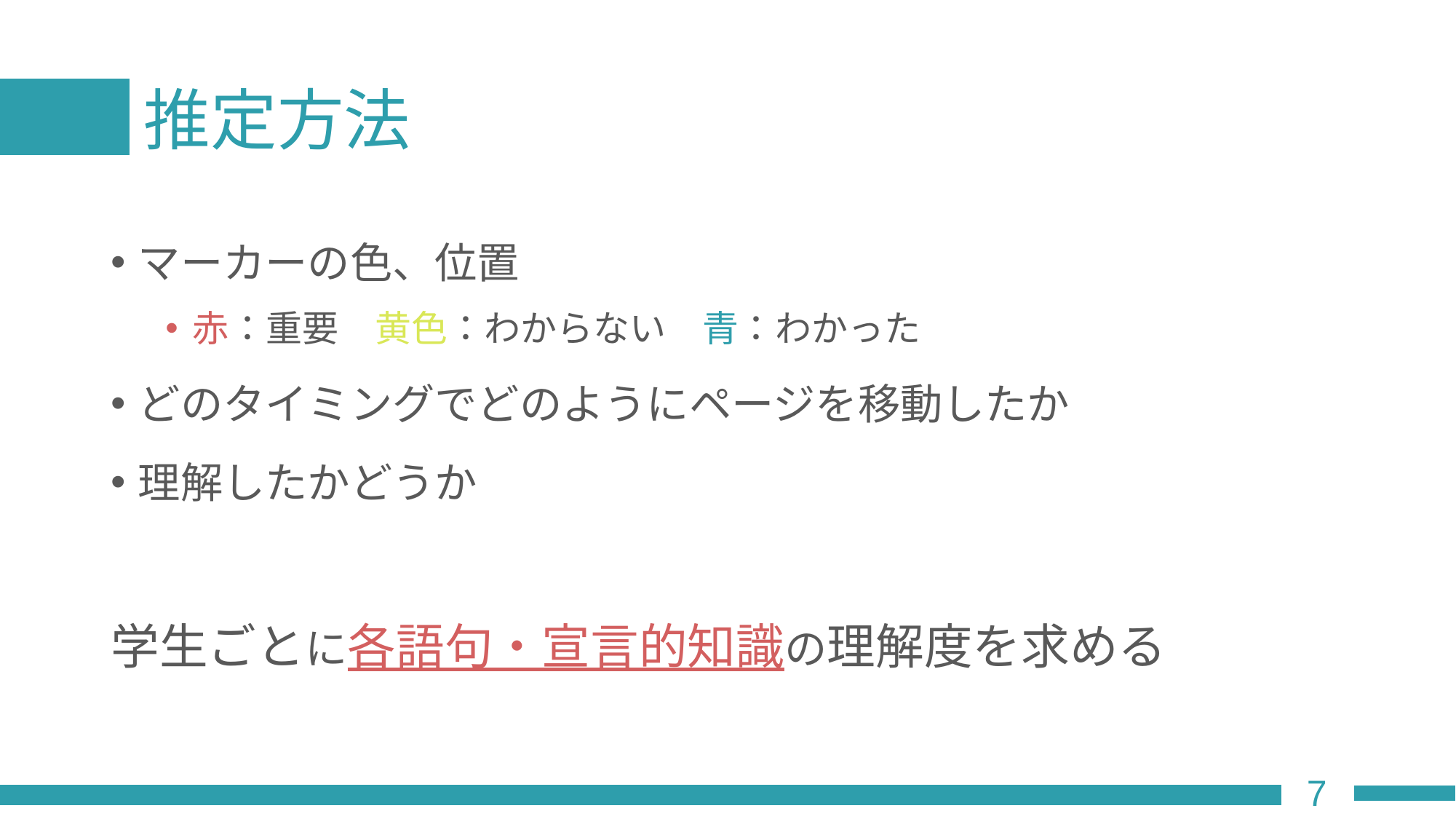

# 推定方法

マーカーの色、位置
赤：重要　黄色：わからない　青：わかった
どのタイミングでどのようにページを移動したか
理解したかどうか

学生ごとに各語句・宣言的知識の理解度を求める
7